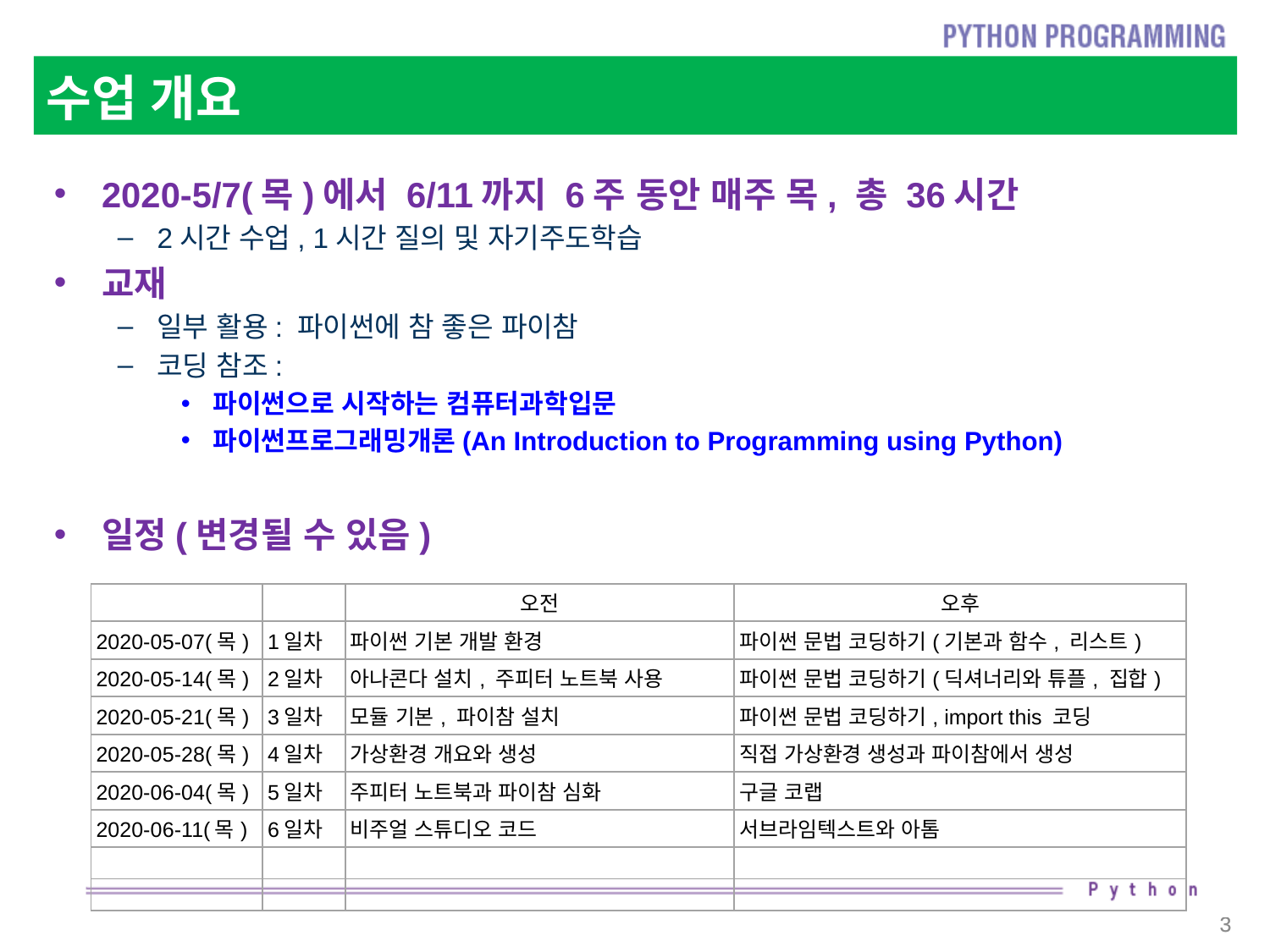

# 수업 개요
2020-5/7(목)에서 6/11까지 6주 동안 매주 목, 총 36시간
2시간 수업, 1시간 질의 및 자기주도학습
교재
일부 활용: 파이썬에 참 좋은 파이참
코딩 참조:
파이썬으로 시작하는 컴퓨터과학입문
파이썬프로그래밍개론(An Introduction to Programming using Python)

일정(변경될 수 있음)

|  |  | 오전 | 오후 |
| --- | --- | --- | --- |
| 2020-05-07(목) | 1일차 | 파이썬 기본 개발 환경 | 파이썬 문법 코딩하기(기본과 함수, 리스트) |
| 2020-05-14(목) | 2일차 | 아나콘다 설치, 주피터 노트북 사용 | 파이썬 문법 코딩하기(딕셔너리와 튜플, 집합) |
| 2020-05-21(목) | 3일차 | 모듈 기본, 파이참 설치 | 파이썬 문법 코딩하기, import this 코딩 |
| 2020-05-28(목) | 4일차 | 가상환경 개요와 생성 | 직접 가상환경 생성과 파이참에서 생성 |
| 2020-06-04(목) | 5일차 | 주피터 노트북과 파이참 심화 | 구글 코랩 |
| 2020-06-11(목) | 6일차 | 비주얼 스튜디오 코드 | 서브라임텍스트와 아톰 |
|  |  |  |  |
|  |  |  |  |
3